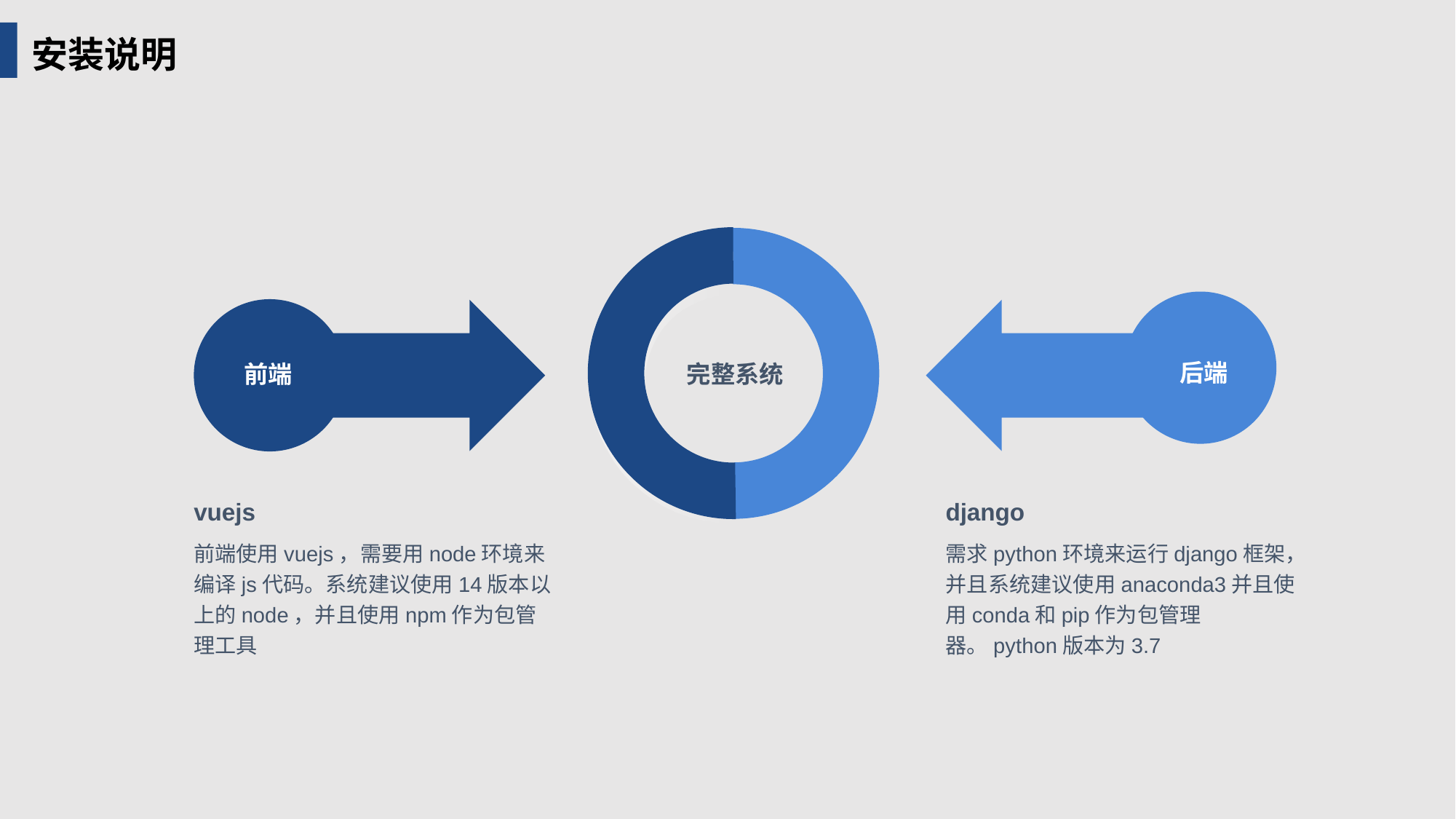

安装说明

后端
前端
完整系统
vuejs
django
前端使用vuejs，需要用node环境来编译js代码。系统建议使用14版本以上的node，并且使用npm作为包管理工具
需求python环境来运行django框架，并且系统建议使用anaconda3并且使用conda和pip作为包管理器。python版本为3.7